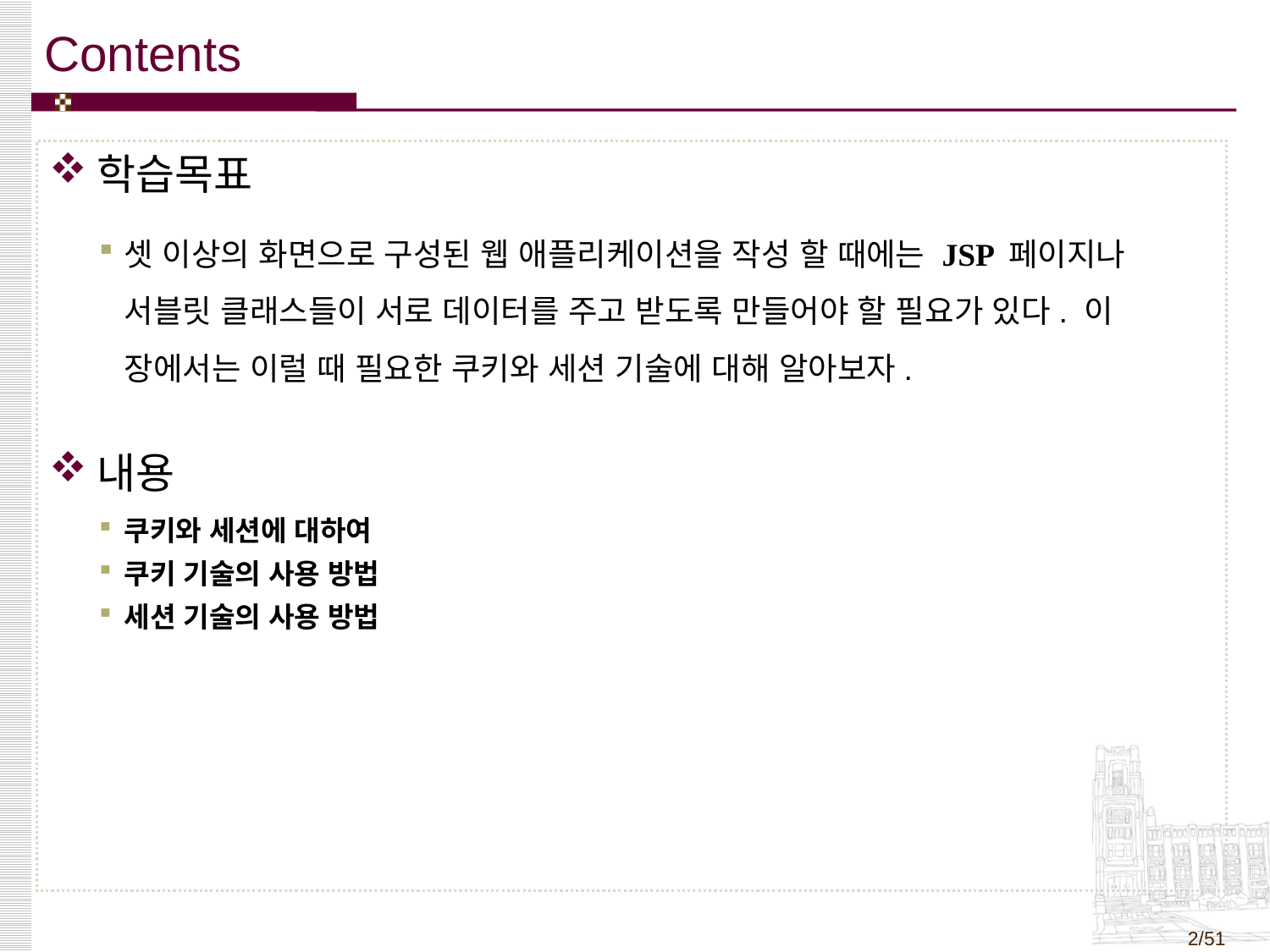

학습목표
셋 이상의 화면으로 구성된 웹 애플리케이션을 작성 할 때에는 JSP 페이지나 서블릿 클래스들이 서로 데이터를 주고 받도록 만들어야 할 필요가 있다. 이 장에서는 이럴 때 필요한 쿠키와 세션 기술에 대해 알아보자.

내용
쿠키와 세션에 대하여
쿠키 기술의 사용 방법
세션 기술의 사용 방법